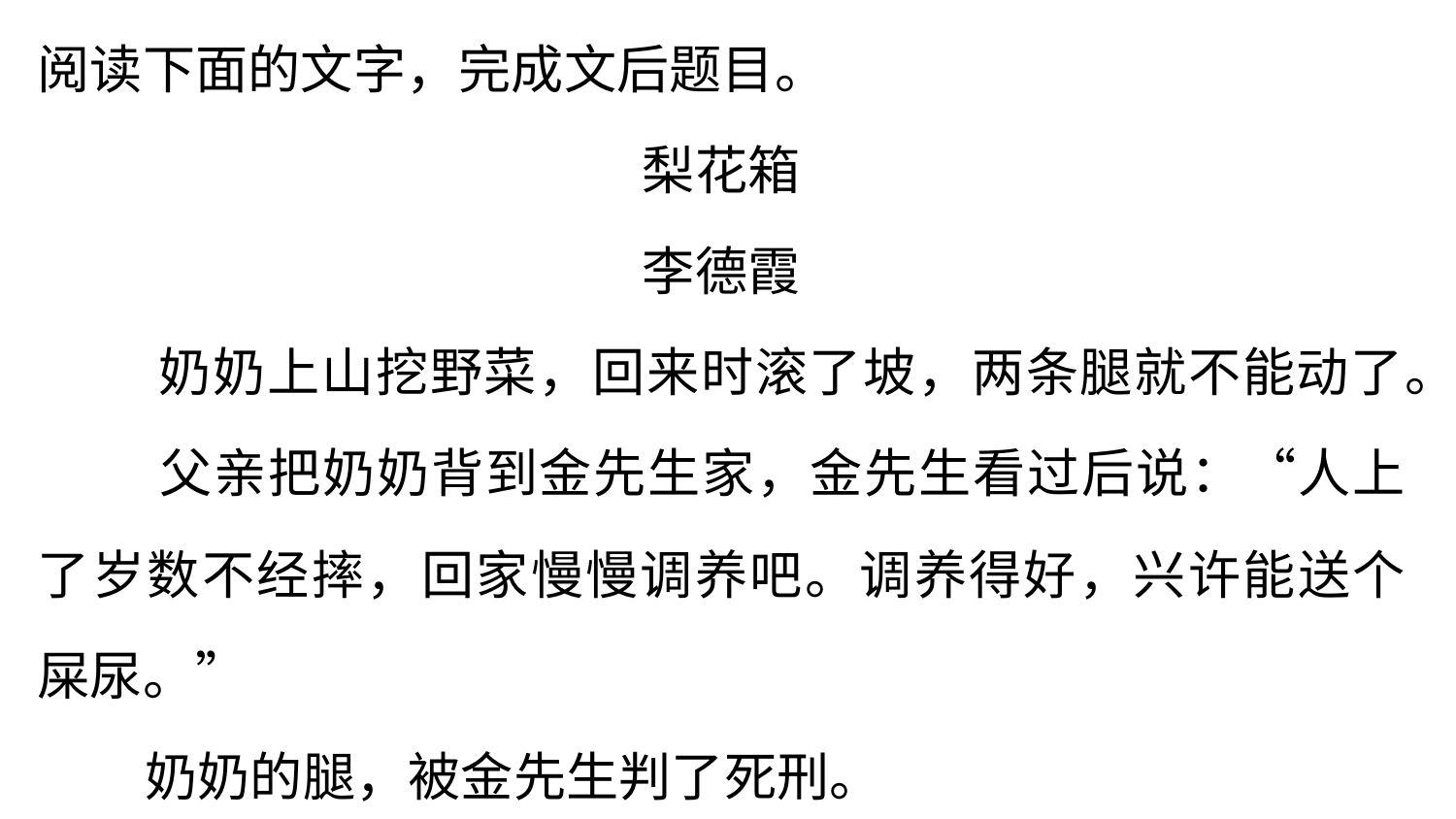

阅读下面的文字，完成文后题目。
梨花箱
李德霞
        奶奶上山挖野菜，回来时滚了坡，两条腿就不能动了。
        父亲把奶奶背到金先生家，金先生看过后说：“人上了岁数不经摔，回家慢慢调养吧。调养得好，兴许能送个屎尿。”
        奶奶的腿，被金先生判了死刑。